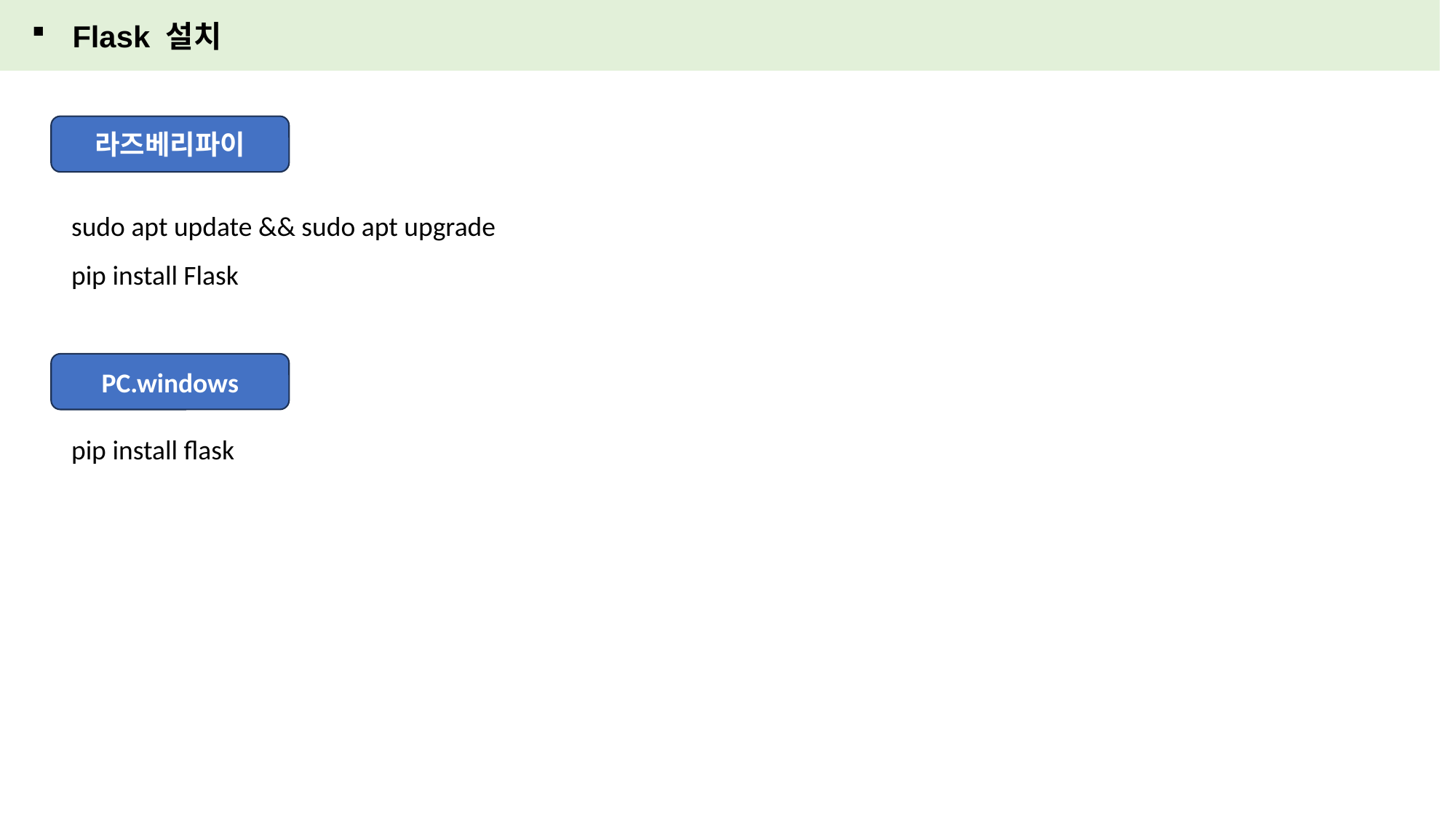

Flask 설치

라즈베리파이
sudo apt update && sudo apt upgrade
pip install Flask
PC.windows
pip install flask